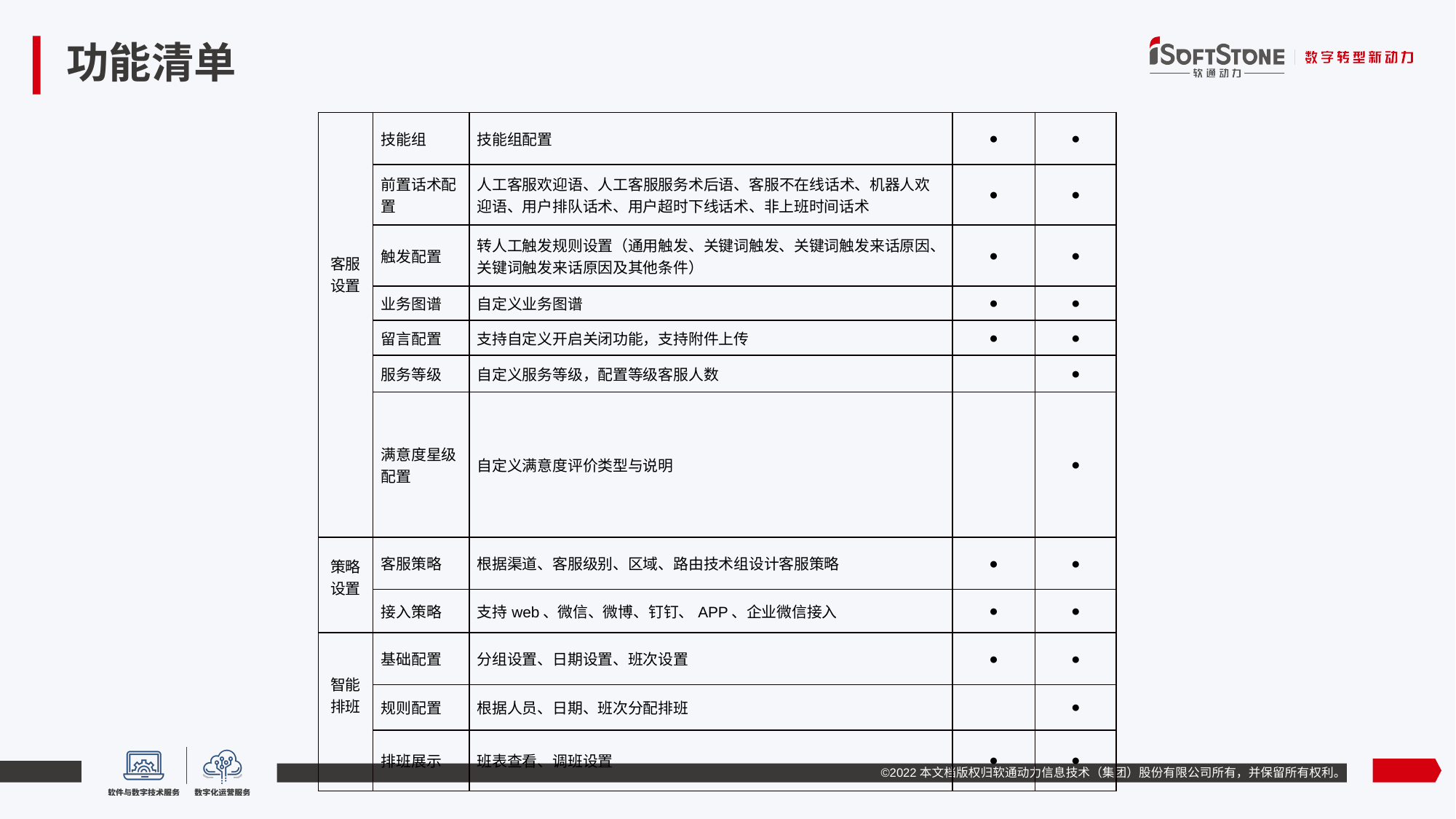

# 功能清单
| 客服设置 | 技能组 | 技能组配置 | ● | ● |
| --- | --- | --- | --- | --- |
|  | 前置话术配置 | 人工客服欢迎语、人工客服服务术后语、客服不在线话术、机器人欢迎语、用户排队话术、用户超时下线话术、非上班时间话术 | ● | ● |
|  | 触发配置 | 转人工触发规则设置（通用触发、关键词触发、关键词触发来话原因、关键词触发来话原因及其他条件） | ● | ● |
|  | 业务图谱 | 自定义业务图谱 | ● | ● |
|  | 留言配置 | 支持自定义开启关闭功能，支持附件上传 | ● | ● |
|  | 服务等级 | 自定义服务等级，配置等级客服人数 |  | ● |
|  | 满意度星级配置 | 自定义满意度评价类型与说明 |  | ● |
| 策略设置 | 客服策略 | 根据渠道、客服级别、区域、路由技术组设计客服策略 | ● | ● |
|  | 接入策略 | 支持web、微信、微博、钉钉、APP、企业微信接入 | ● | ● |
| 智能排班 | 基础配置 | 分组设置、日期设置、班次设置 | ● | ● |
|  | 规则配置 | 根据人员、日期、班次分配排班 |  | ● |
|  | 排班展示 | 班表查看、调班设置 | ● | ● |
4